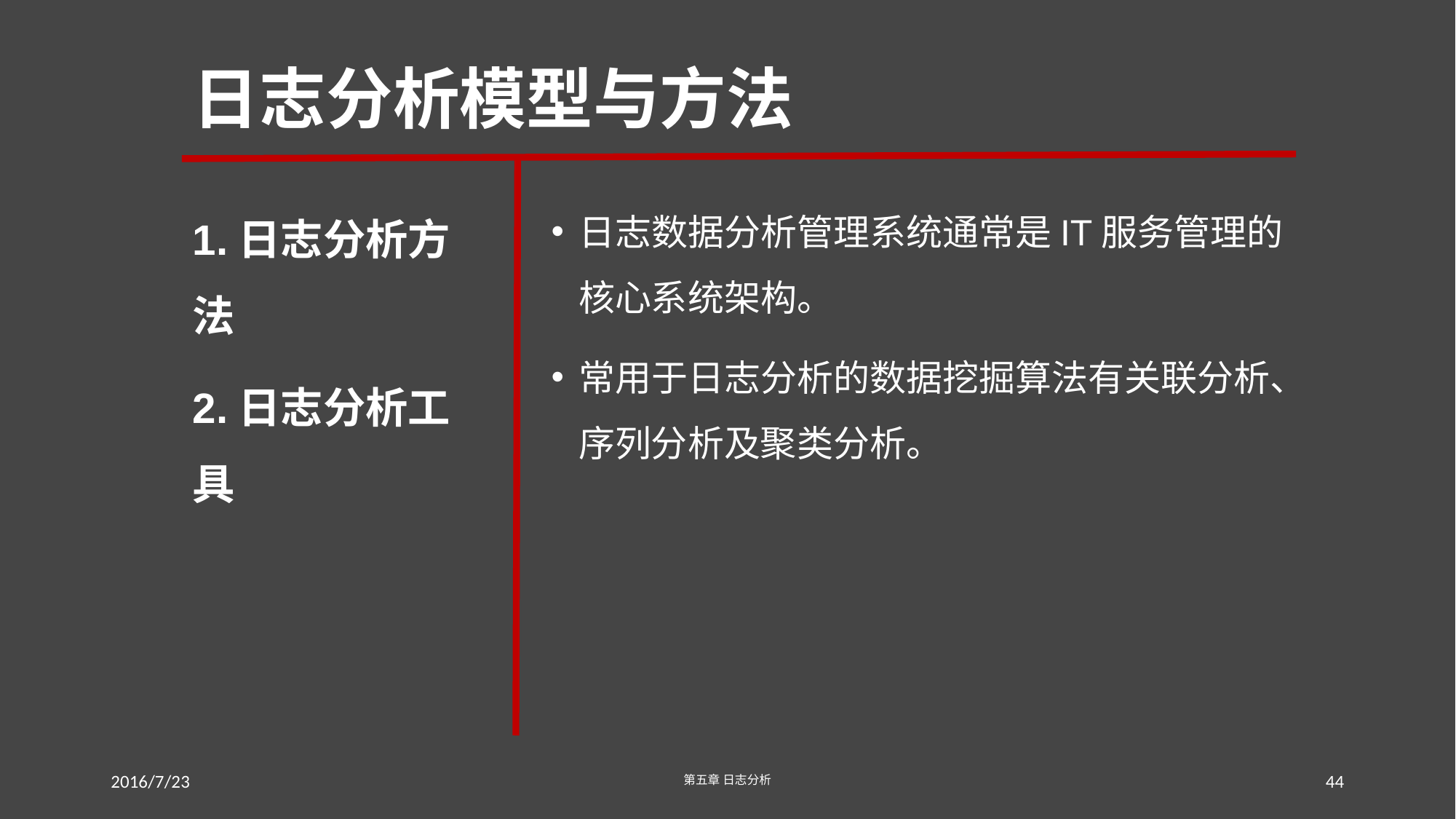

# 日志分析模型与方法
1.日志分析方法
2.日志分析工具
日志数据分析管理系统通常是IT服务管理的核心系统架构。
常用于日志分析的数据挖掘算法有关联分析、序列分析及聚类分析。
2016/7/23
第五章 日志分析
44